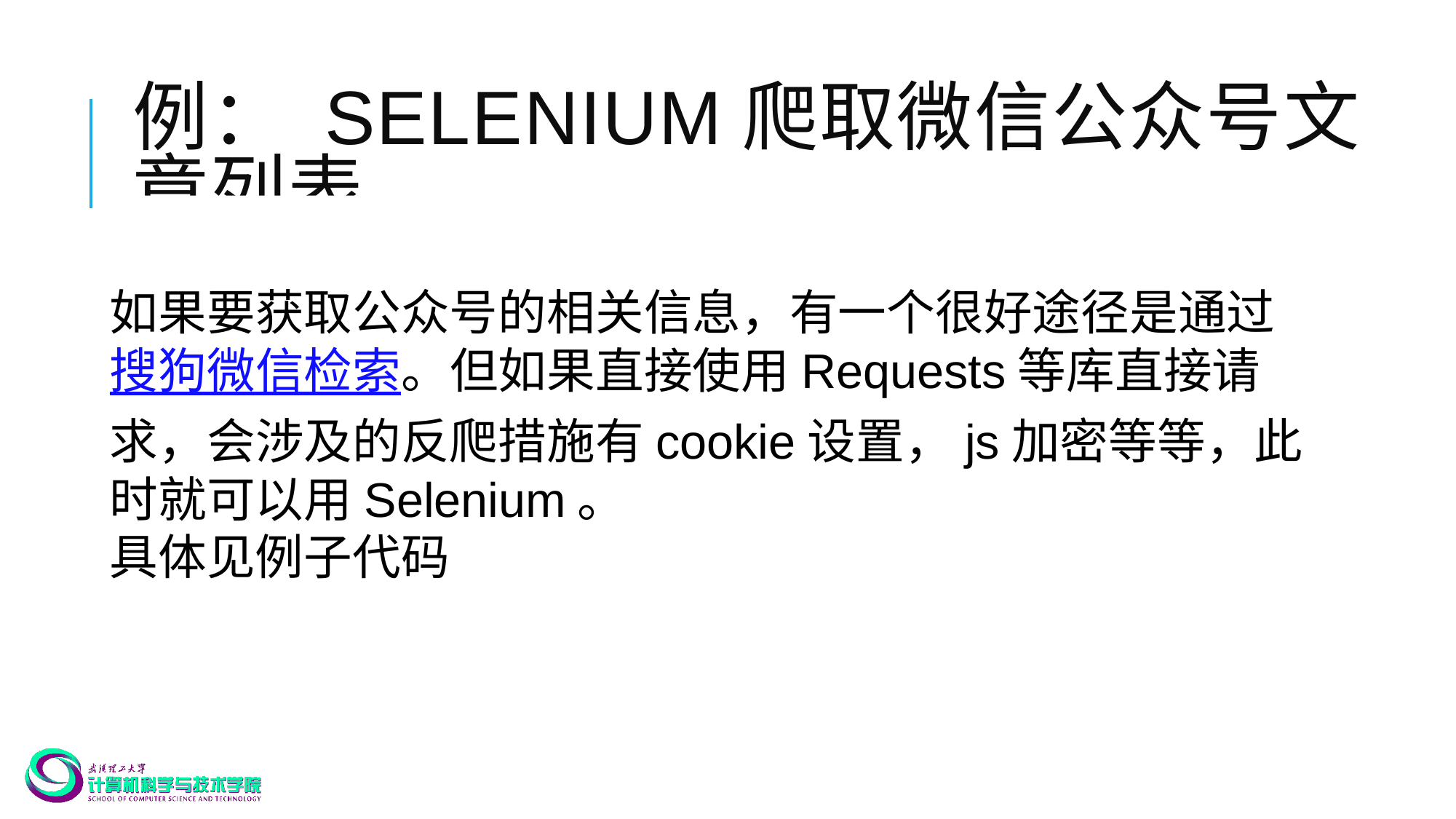

# 例： Selenium爬取微信公众号文章列表
如果要获取公众号的相关信息，有一个很好途径是通过搜狗微信检索。但如果直接使用Requests等库直接请求，会涉及的反爬措施有cookie设置，js加密等等，此时就可以用Selenium。
具体见例子代码